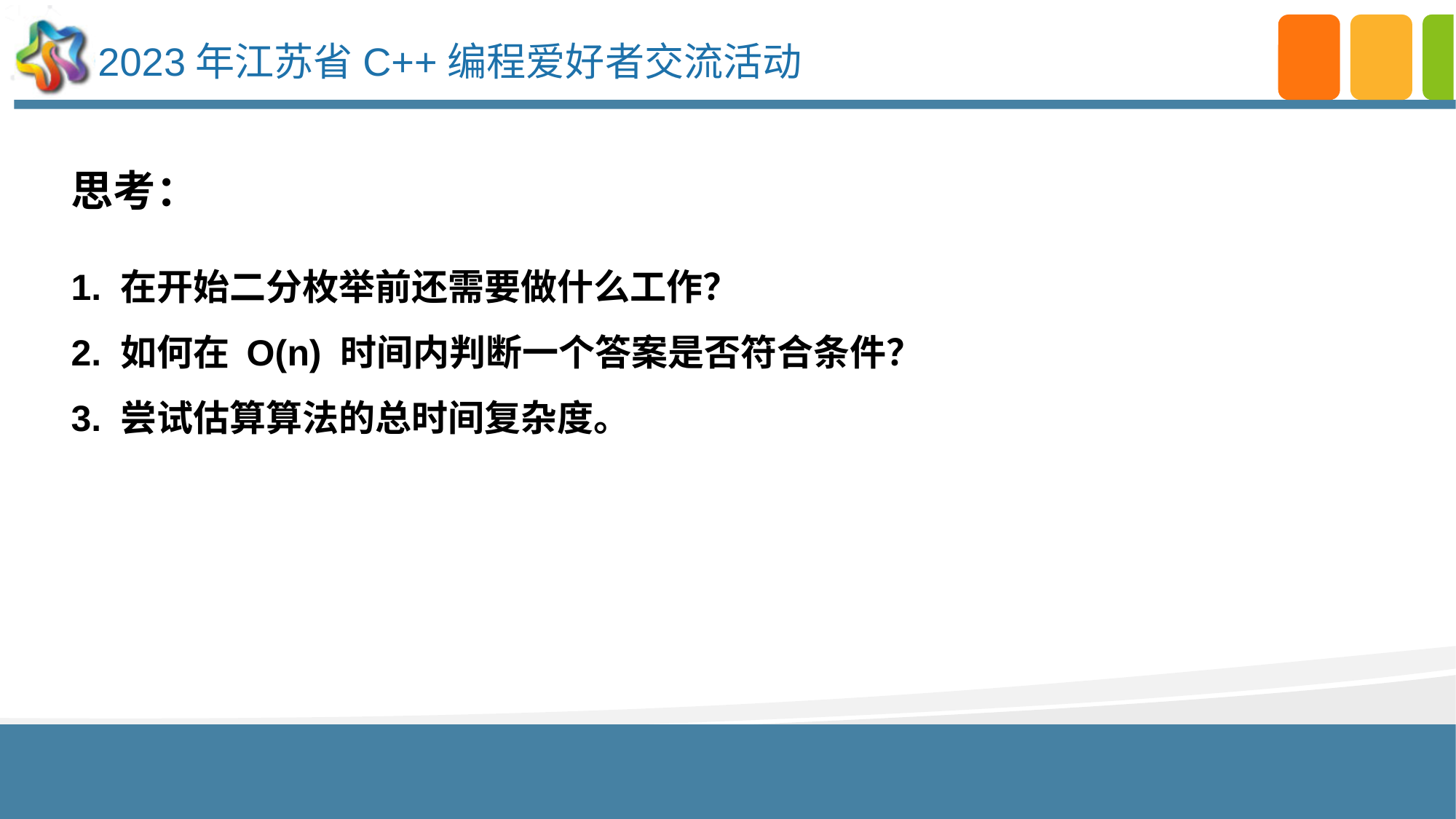

思考：
1. 在开始二分枚举前还需要做什么工作？
2. 如何在 O(n) 时间内判断一个答案是否符合条件？
3. 尝试估算算法的总时间复杂度。